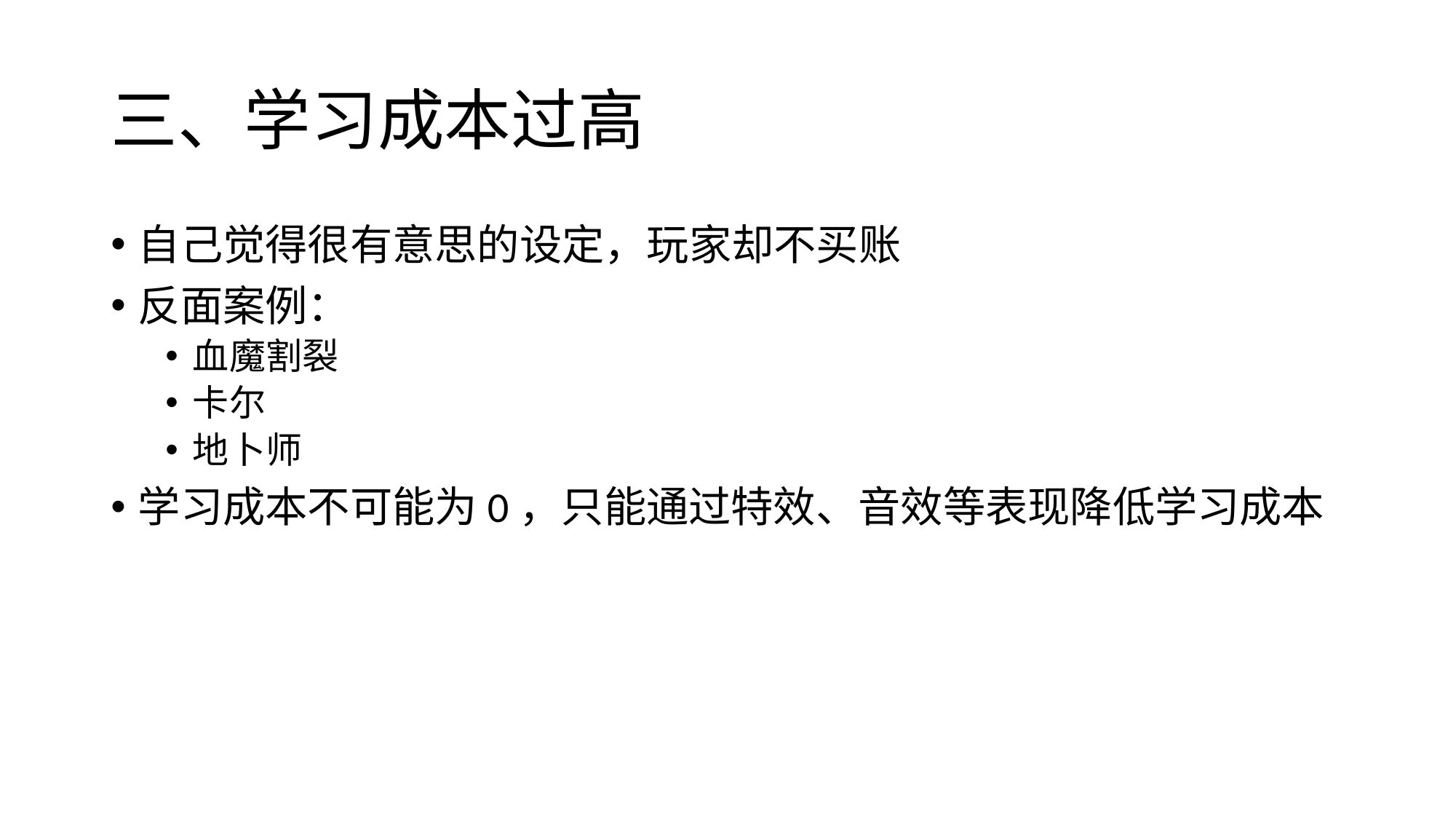

# 三、学习成本过高
自己觉得很有意思的设定，玩家却不买账
反面案例：
血魔割裂
卡尔
地卜师
学习成本不可能为0，只能通过特效、音效等表现降低学习成本